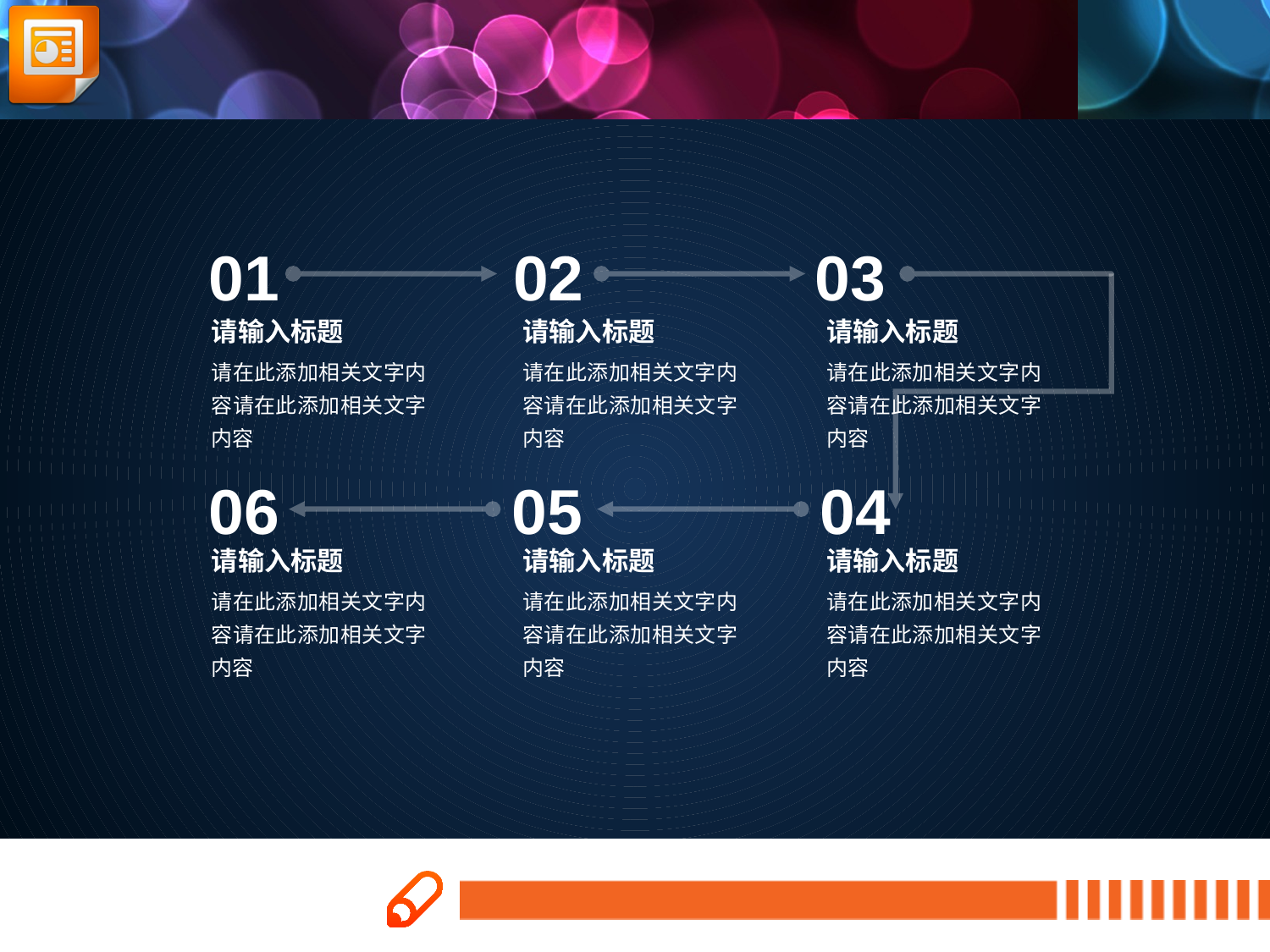

01
02
03
请输入标题
请输入标题
请输入标题
请在此添加相关文字内容请在此添加相关文字内容
请在此添加相关文字内容请在此添加相关文字内容
请在此添加相关文字内容请在此添加相关文字内容
06
05
04
请输入标题
请输入标题
请输入标题
请在此添加相关文字内容请在此添加相关文字内容
请在此添加相关文字内容请在此添加相关文字内容
请在此添加相关文字内容请在此添加相关文字内容